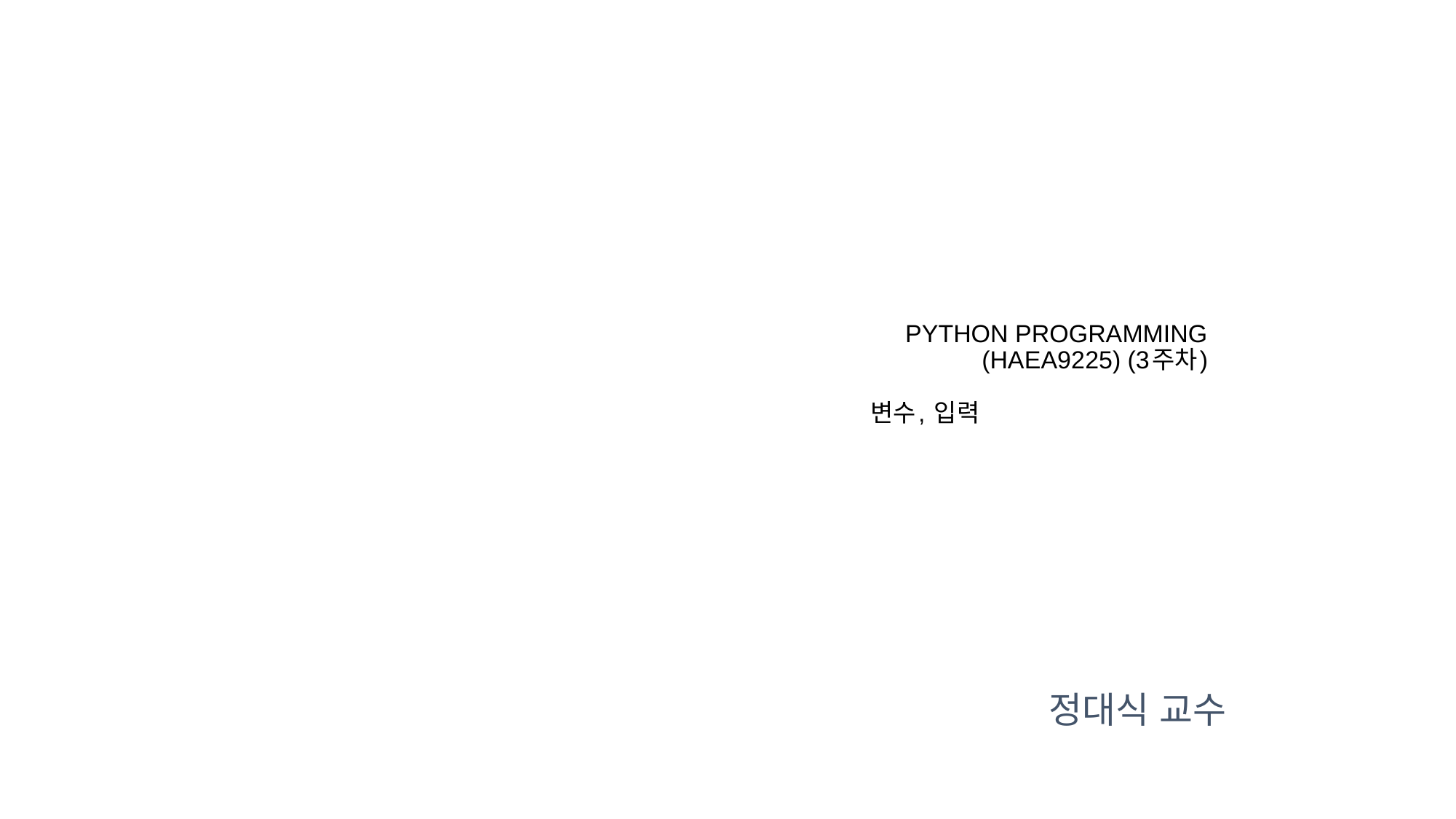

# PYTHON PROGRAMMING (HAEA9225) (3주차) 변수, 입력
정대식 교수